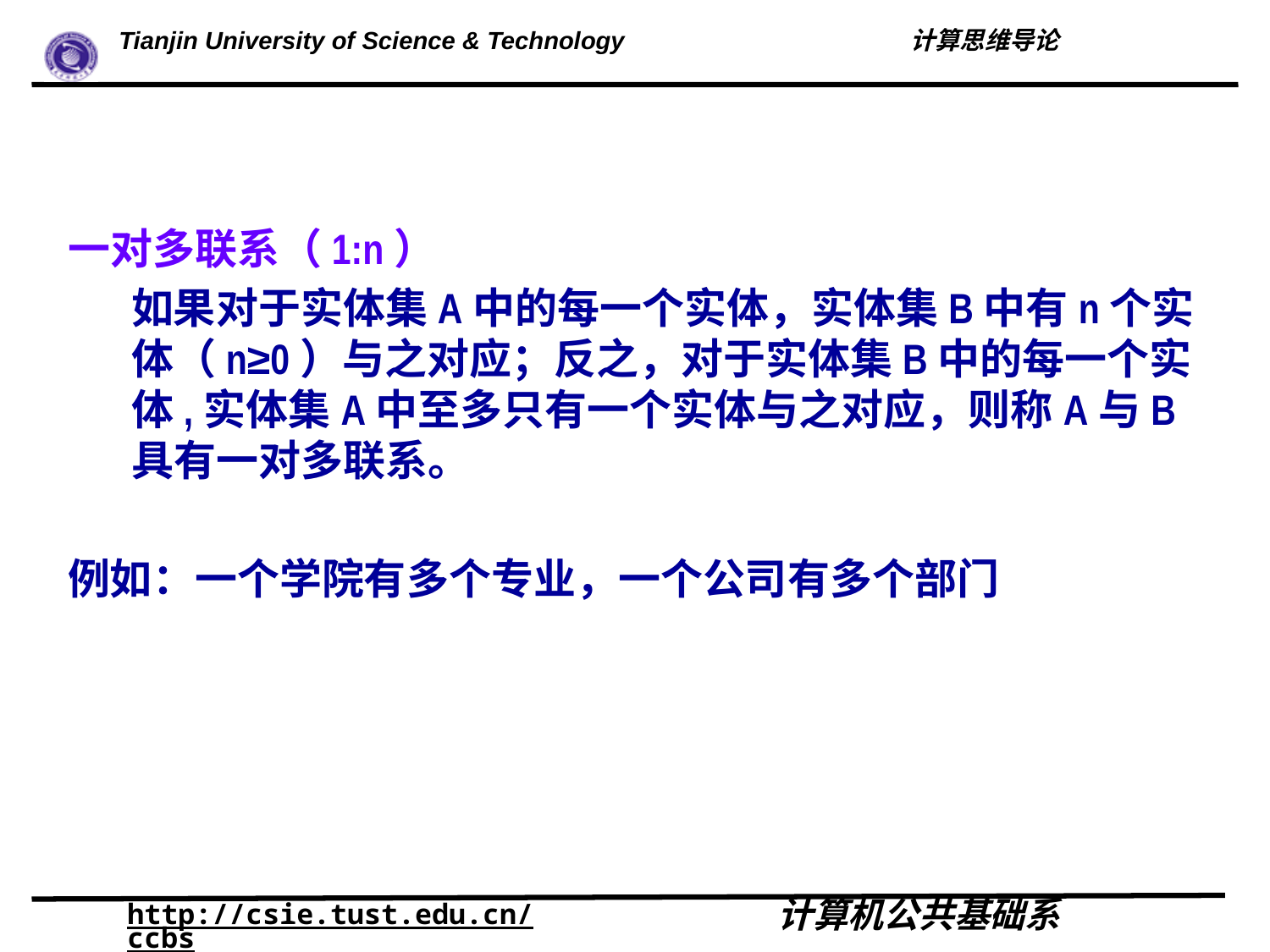

一对多联系（1:n）
	如果对于实体集A中的每一个实体，实体集B中有n个实体（n≥0）与之对应；反之，对于实体集B中的每一个实体,实体集A中至多只有一个实体与之对应，则称A与B具有一对多联系。

例如：一个学院有多个专业，一个公司有多个部门